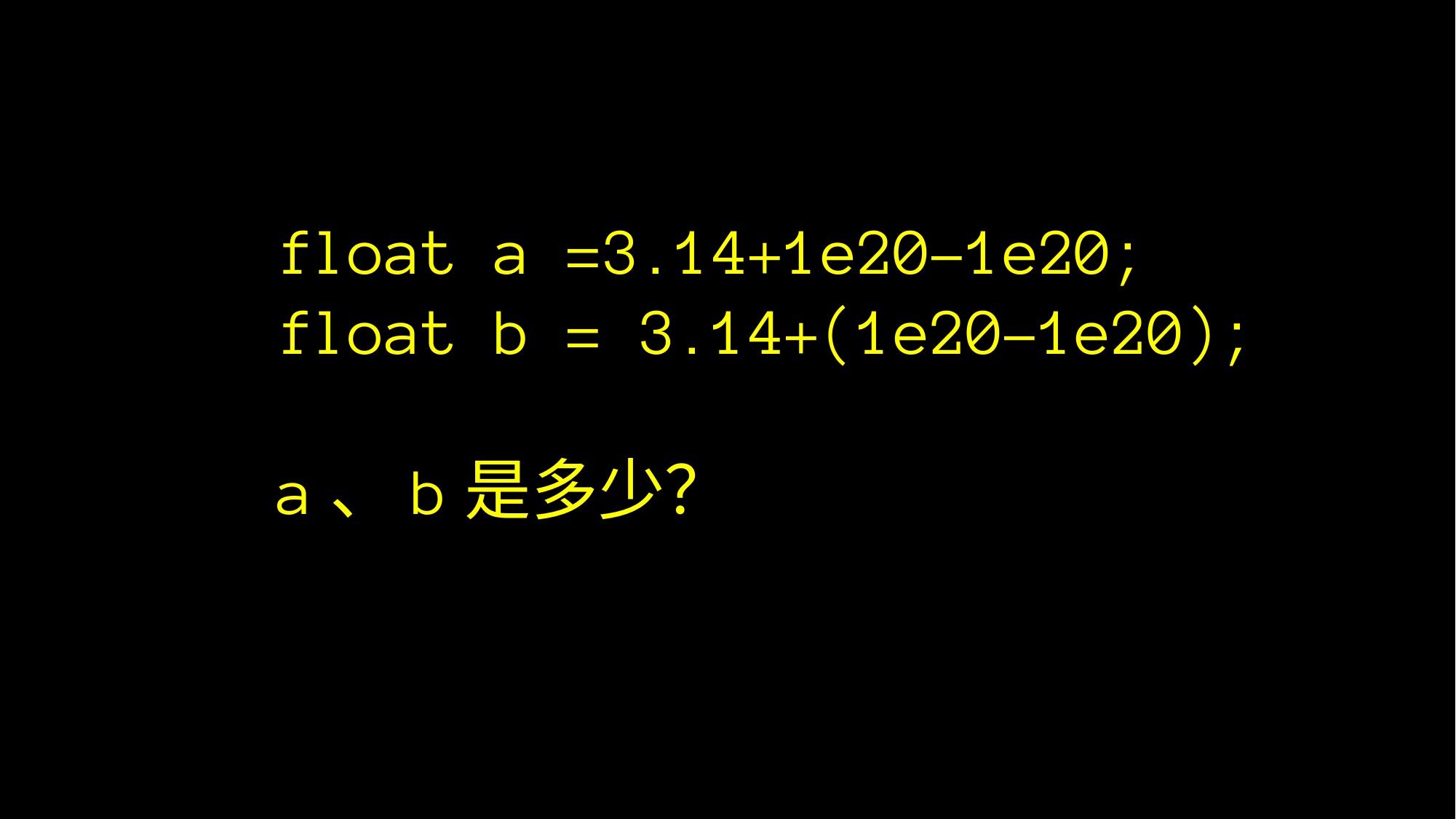

float a =3.14+1e20-1e20;
	float b = 3.14+(1e20-1e20);

	a、b是多少？